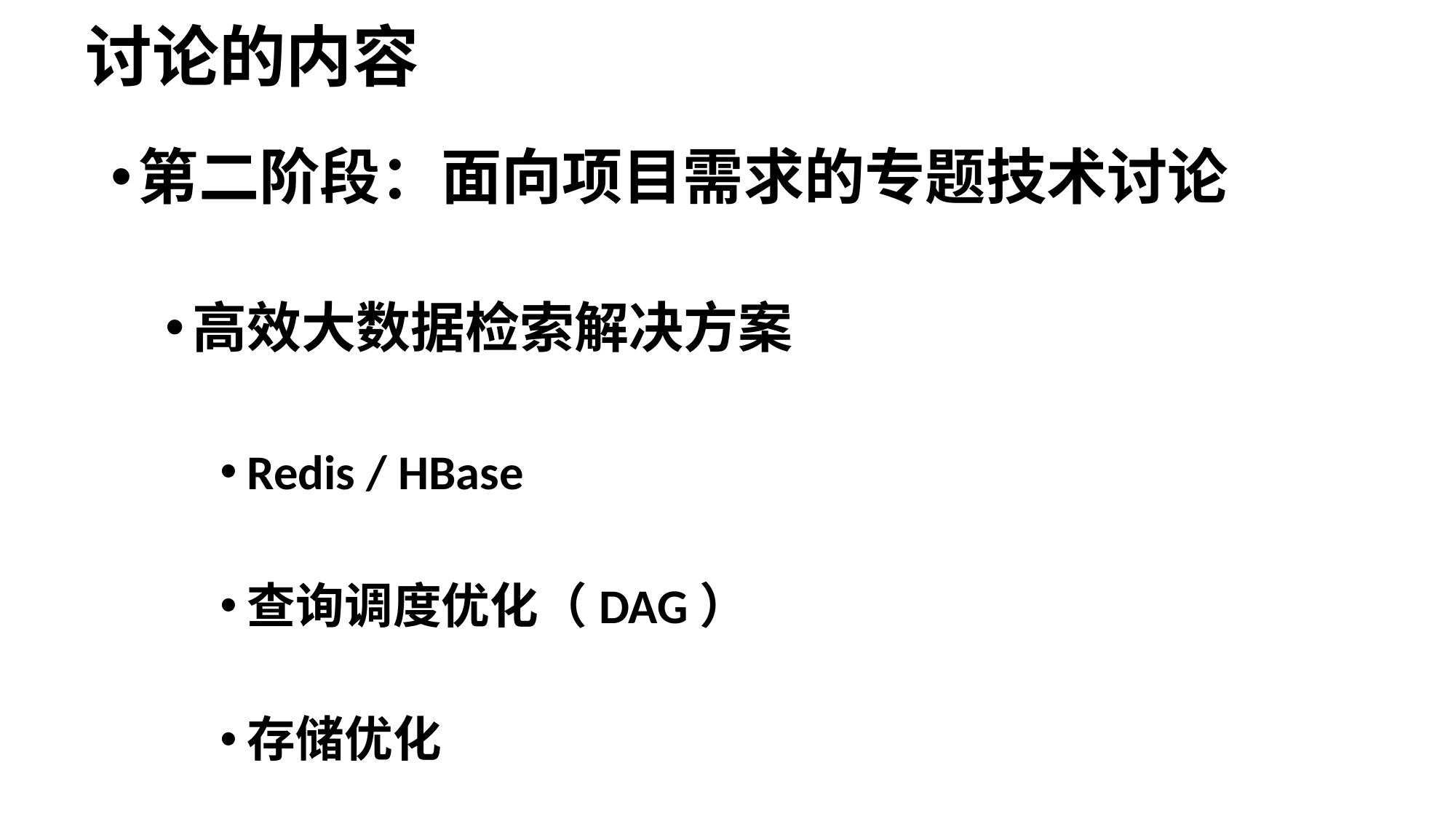

# 讨论的内容
第二阶段：面向项目需求的专题技术讨论

高效大数据检索解决方案

Redis / HBase

查询调度优化（DAG）

存储优化